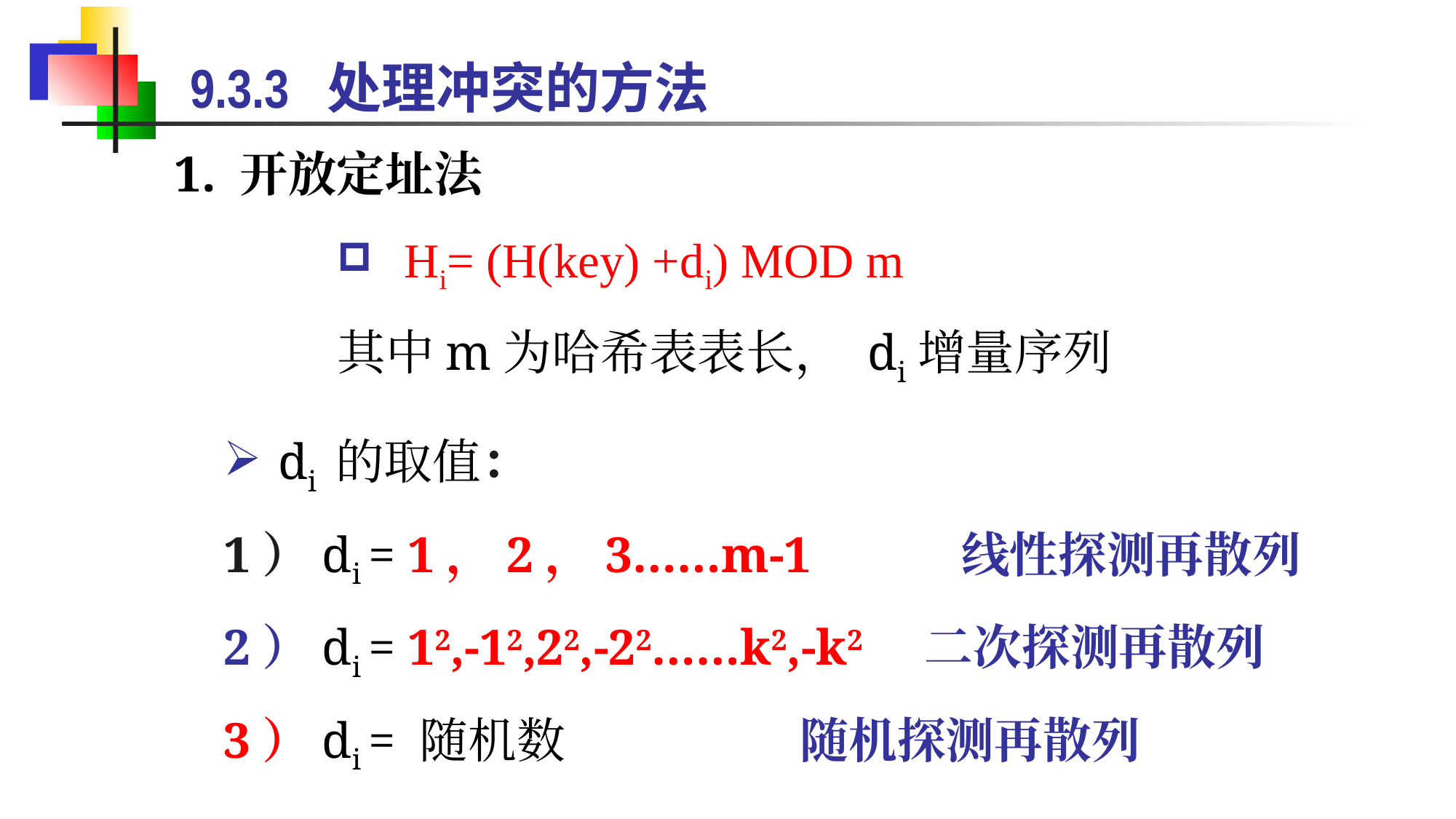

9.3.3  处理冲突的方法
1. 开放定址法
 Hi= (H(key) +di) MOD m
其中m为哈希表表长， di增量序列
di 的取值：
1）di = 1，2，3……m-1           线性探测再散列
2）di = 12,-12,22,-22……k2,-k2    二次探测再散列
3）di = 随机数                   随机探测再散列